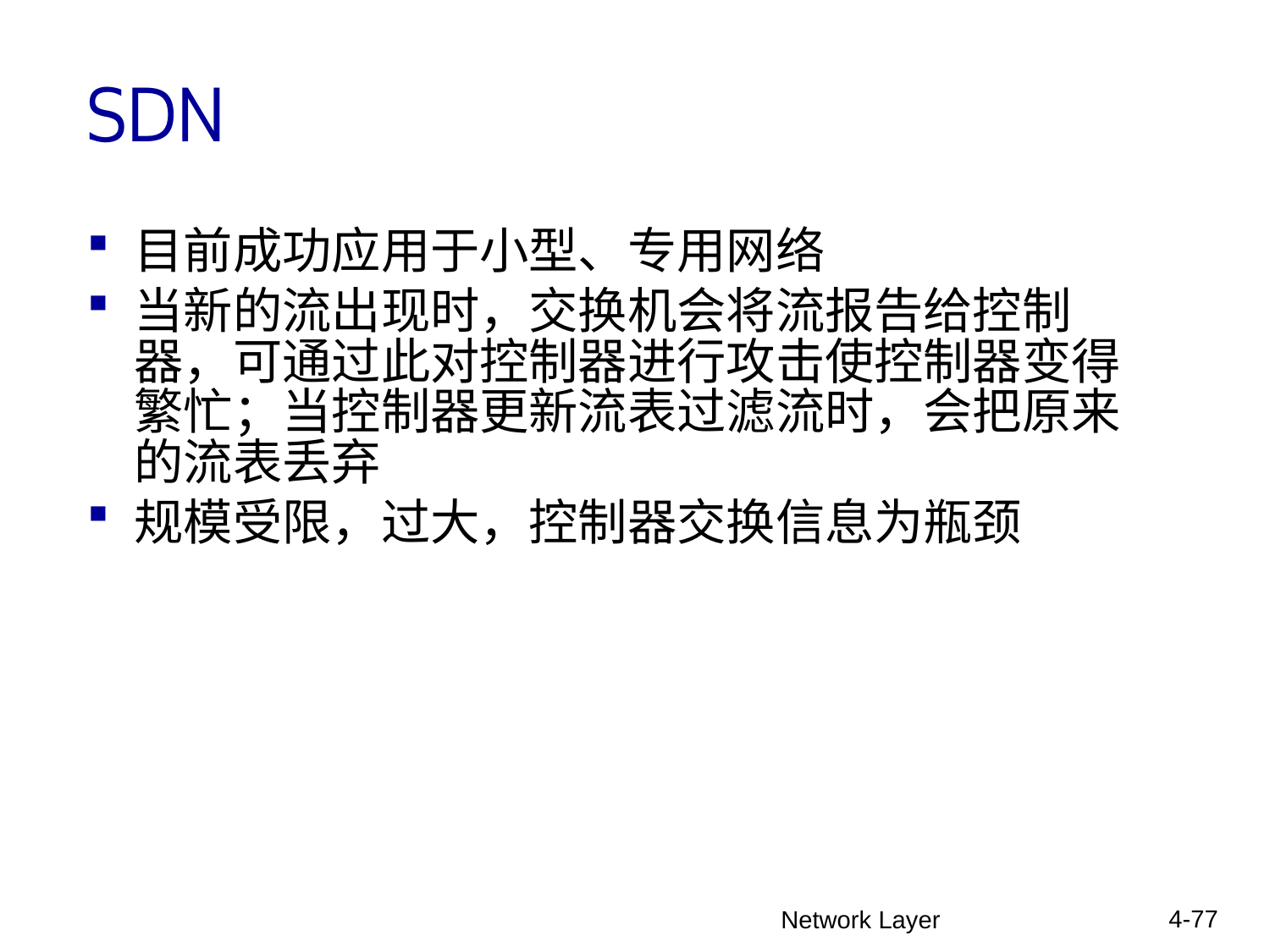

# SDN
目前成功应用于小型、专用网络
当新的流出现时，交换机会将流报告给控制器，可通过此对控制器进行攻击使控制器变得繁忙；当控制器更新流表过滤流时，会把原来的流表丢弃
规模受限，过大，控制器交换信息为瓶颈
4-77
Network Layer